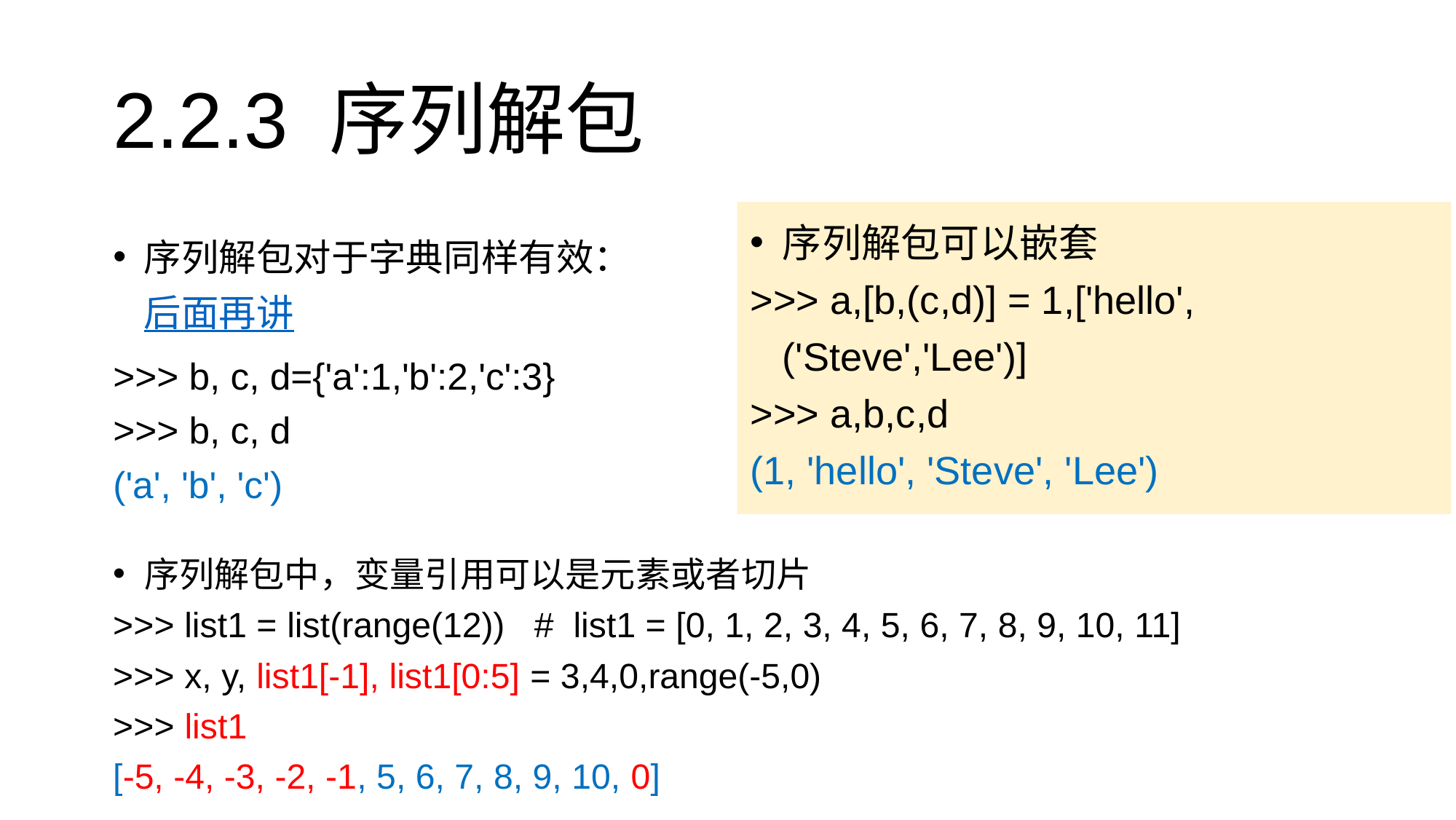

# 2.2.3 序列解包
序列解包可以嵌套
>>> a,[b,(c,d)] = 1,['hello', ('Steve','Lee')]
>>> a,b,c,d
(1, 'hello', 'Steve', 'Lee')
序列解包对于字典同样有效：后面再讲
>>> b, c, d={'a':1,'b':2,'c':3}
>>> b, c, d
('a', 'b', 'c')

序列解包中，变量引用可以是元素或者切片
>>> list1 = list(range(12))   #  list1 = [0, 1, 2, 3, 4, 5, 6, 7, 8, 9, 10, 11]
>>> x, y, list1[-1], list1[0:5] = 3,4,0,range(-5,0)
>>> list1
[-5, -4, -3, -2, -1, 5, 6, 7, 8, 9, 10, 0]